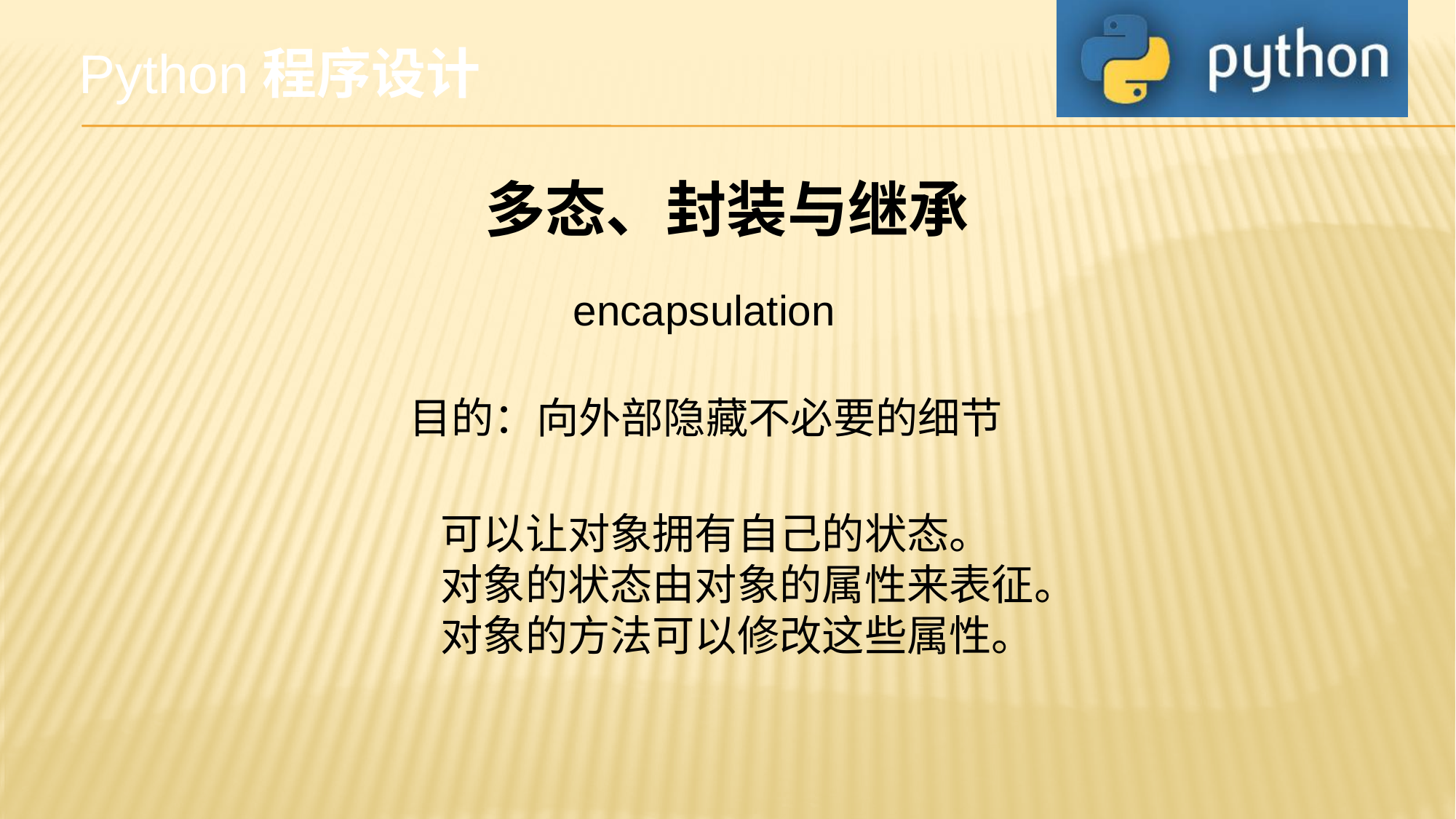

Python程序设计
多态、封装与继承
encapsulation
目的：向外部隐藏不必要的细节
可以让对象拥有自己的状态。
对象的状态由对象的属性来表征。
对象的方法可以修改这些属性。